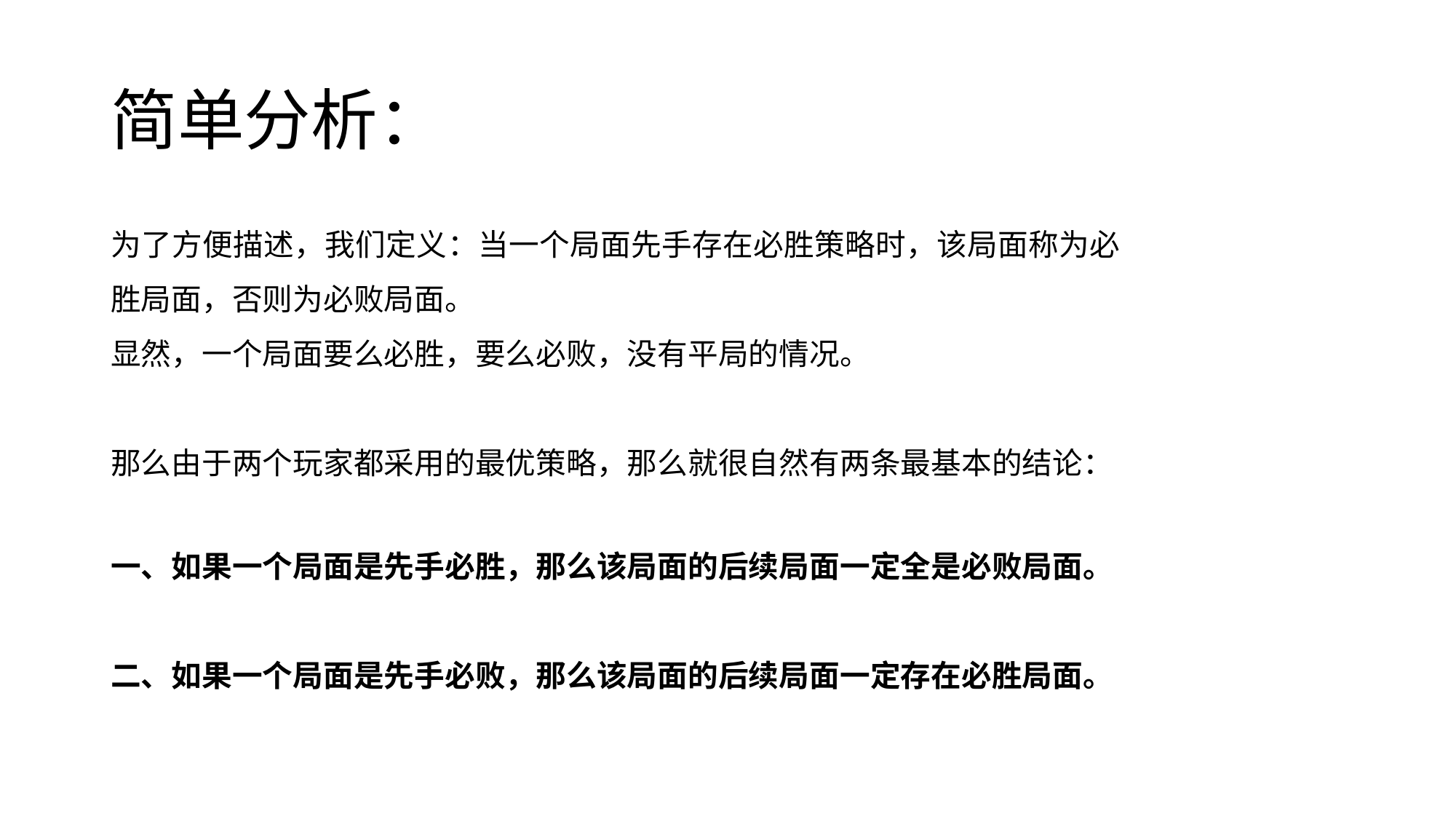

# 简单分析：
为了方便描述，我们定义：当一个局面先手存在必胜策略时，该局面称为必胜局面，否则为必败局面。
显然，一个局面要么必胜，要么必败，没有平局的情况。

那么由于两个玩家都采用的最优策略，那么就很自然有两条最基本的结论：

一、如果一个局面是先手必胜，那么该局面的后续局面一定全是必败局面。

二、如果一个局面是先手必败，那么该局面的后续局面一定存在必胜局面。